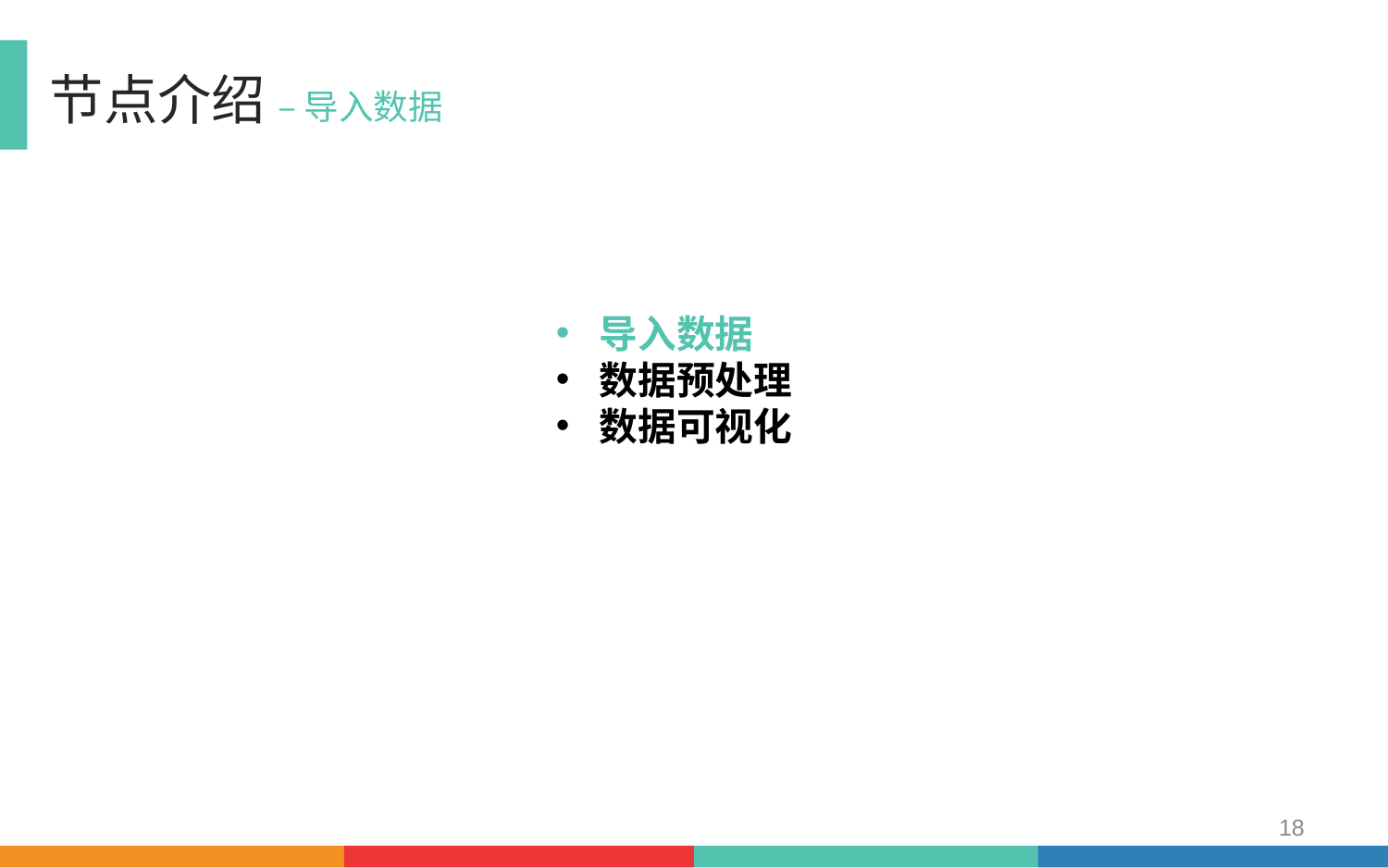

节点介绍 – 导入数据
导入数据
数据预处理
数据可视化
18